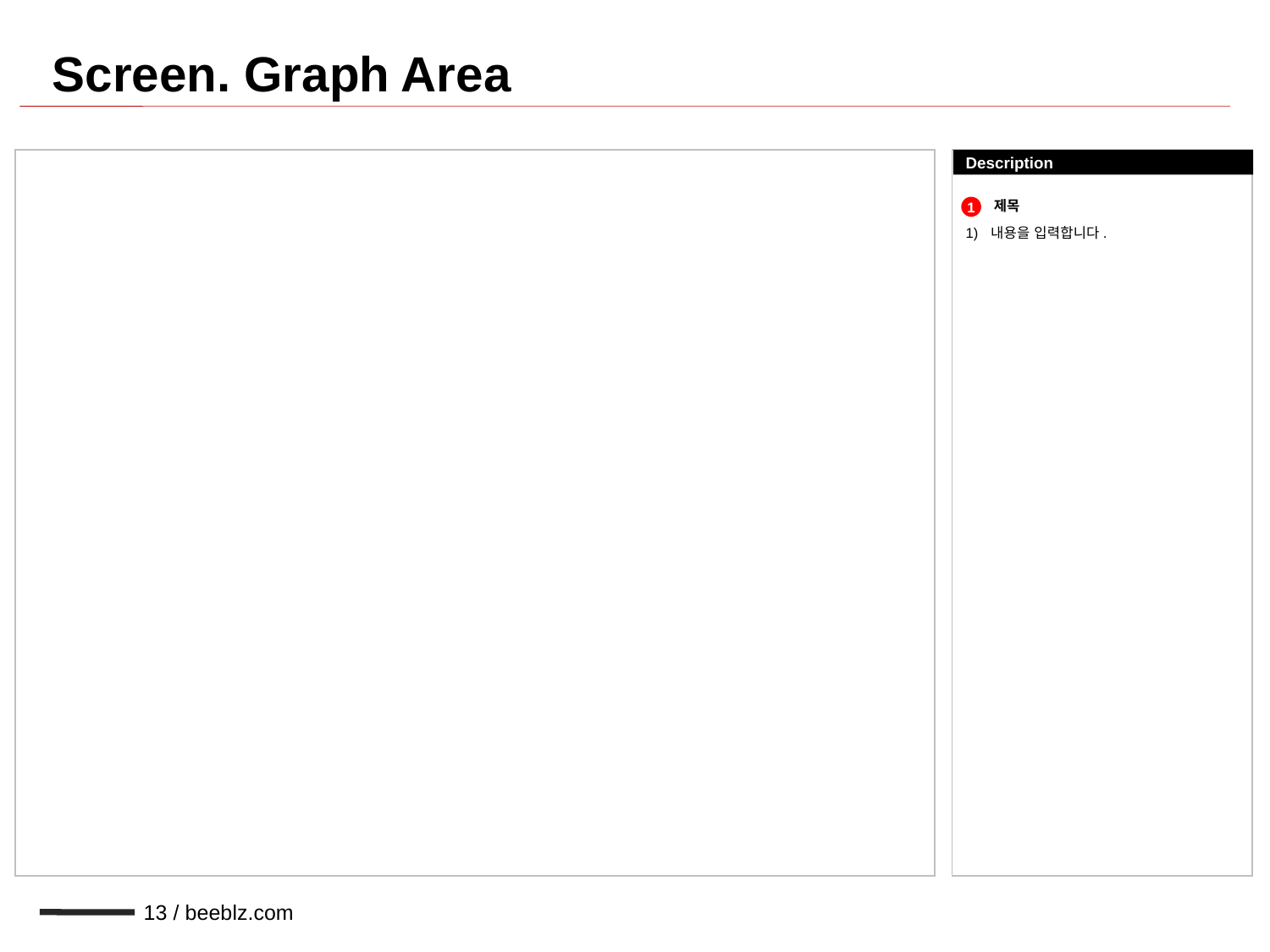

# Screen. Graph Area

Description

제목
1
내용을 입력합니다.